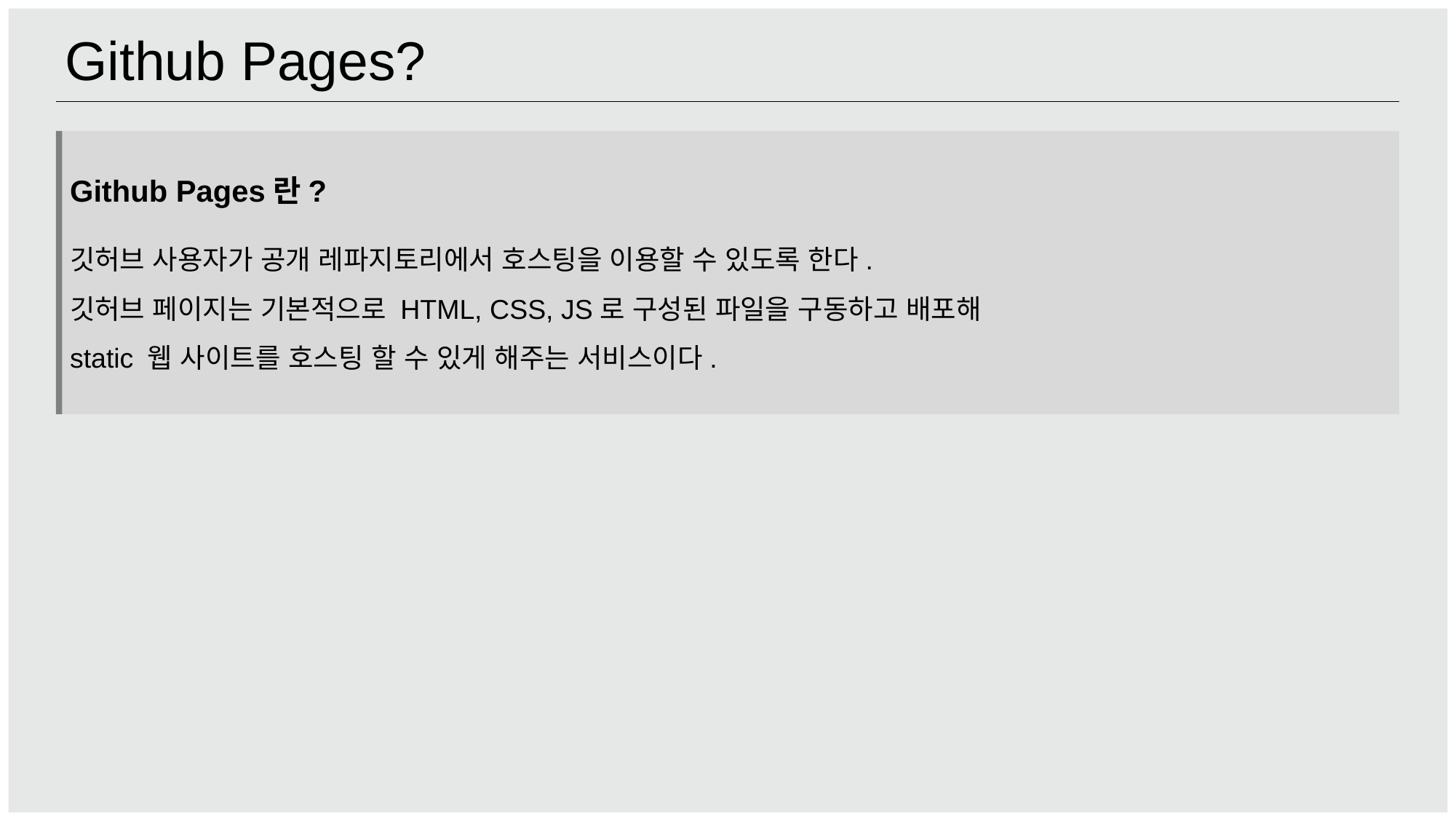

Github Pages?

Github Pages란?

깃허브 사용자가 공개 레파지토리에서 호스팅을 이용할 수 있도록 한다.
깃허브 페이지는 기본적으로 HTML, CSS, JS로 구성된 파일을 구동하고 배포해
static 웹 사이트를 호스팅 할 수 있게 해주는 서비스이다.